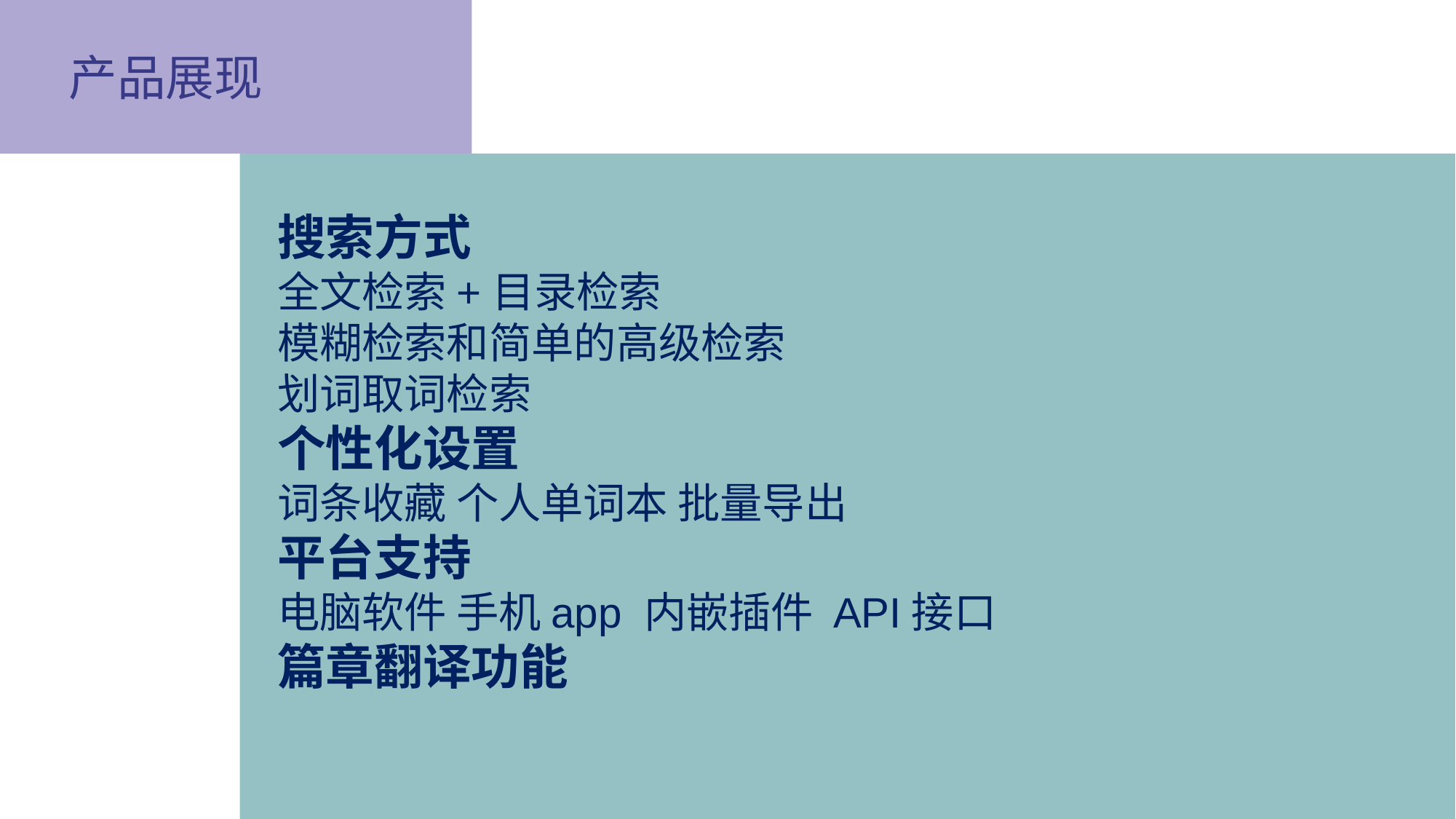

产品展现

搜索方式
全文检索+目录检索
模糊检索和简单的高级检索
划词取词检索
个性化设置
词条收藏 个人单词本 批量导出
平台支持
电脑软件 手机app 内嵌插件 API接口
篇章翻译功能